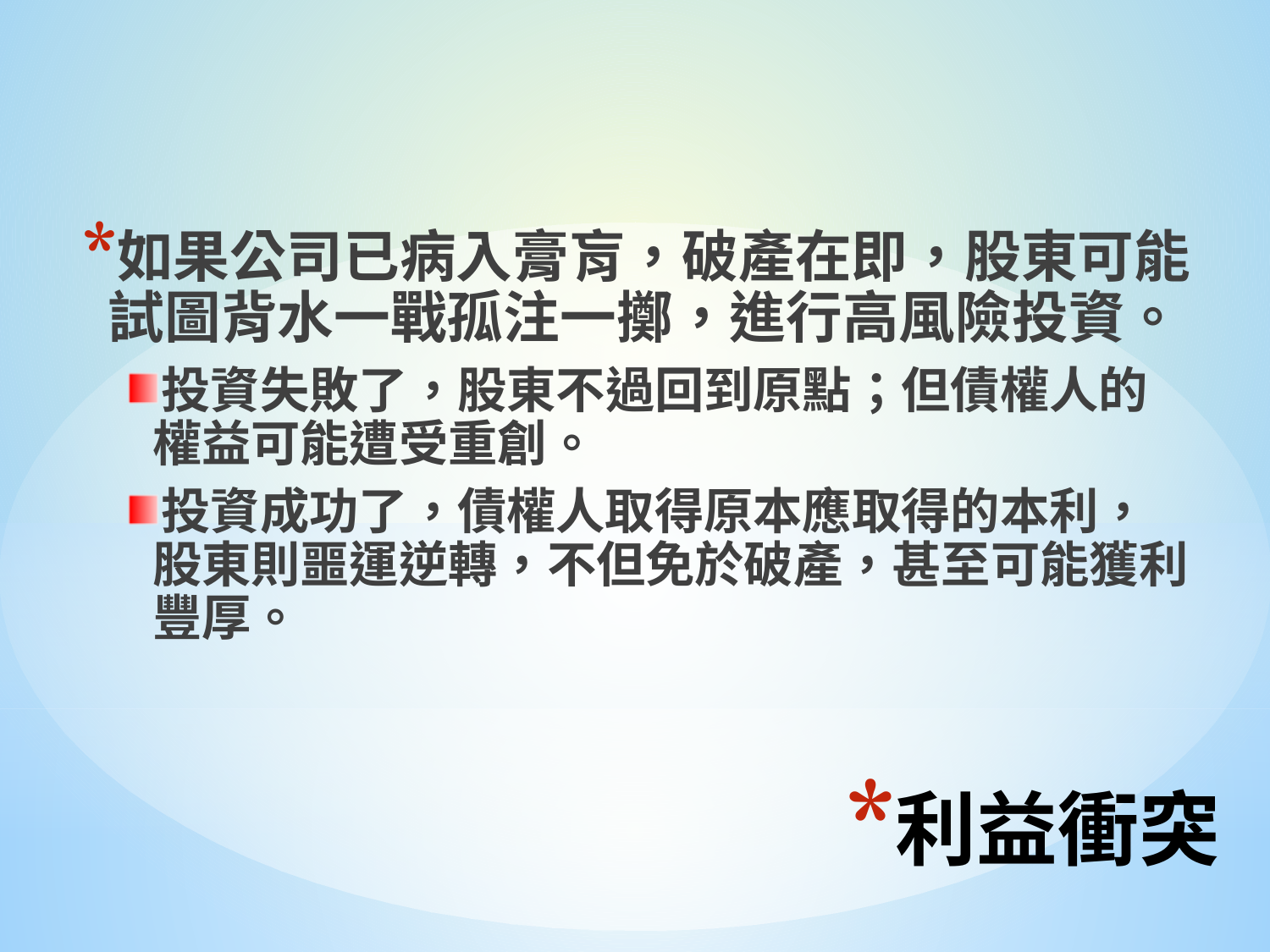

如果公司已病入膏肓，破產在即，股東可能試圖背水一戰孤注一擲，進行高風險投資。
投資失敗了，股東不過回到原點；但債權人的權益可能遭受重創。
投資成功了，債權人取得原本應取得的本利，股東則噩運逆轉，不但免於破產，甚至可能獲利豐厚。

# 利益衝突